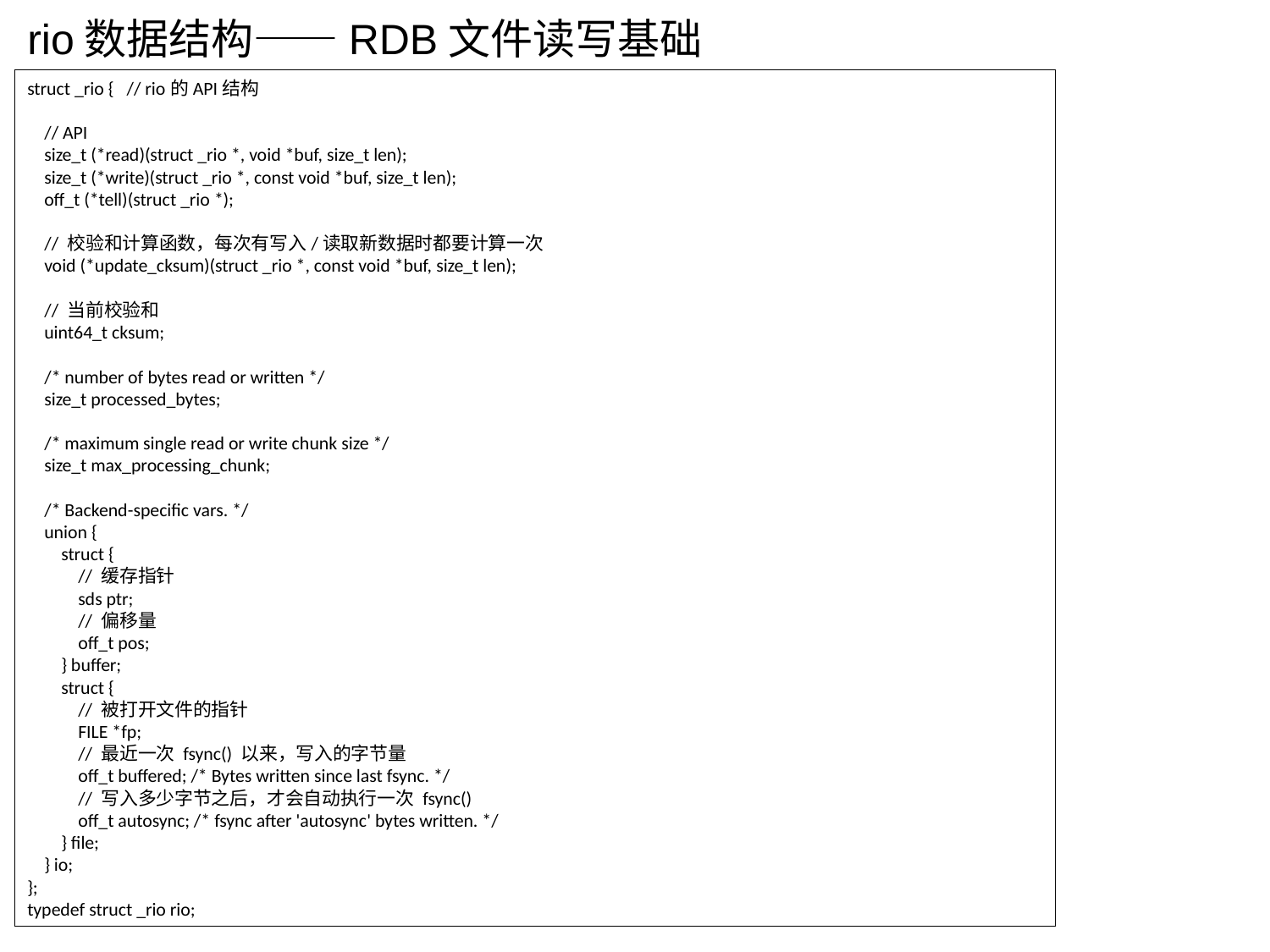

rio数据结构——RDB文件读写基础
struct _rio {   // rio的API结构

    // API
    size_t (*read)(struct _rio *, void *buf, size_t len);
    size_t (*write)(struct _rio *, const void *buf, size_t len);
    off_t (*tell)(struct _rio *);

    // 校验和计算函数，每次有写入/读取新数据时都要计算一次
    void (*update_cksum)(struct _rio *, const void *buf, size_t len);

    // 当前校验和
    uint64_t cksum;

    /* number of bytes read or written */
    size_t processed_bytes;

    /* maximum single read or write chunk size */
    size_t max_processing_chunk;

    /* Backend-specific vars. */
    union {
        struct {
            // 缓存指针
            sds ptr;
            // 偏移量
            off_t pos;
        } buffer;
        struct {
            // 被打开文件的指针
            FILE *fp;
            // 最近一次 fsync() 以来，写入的字节量
            off_t buffered; /* Bytes written since last fsync. */
            // 写入多少字节之后，才会自动执行一次 fsync()
            off_t autosync; /* fsync after 'autosync' bytes written. */
        } file;
    } io;
};
typedef struct _rio rio;